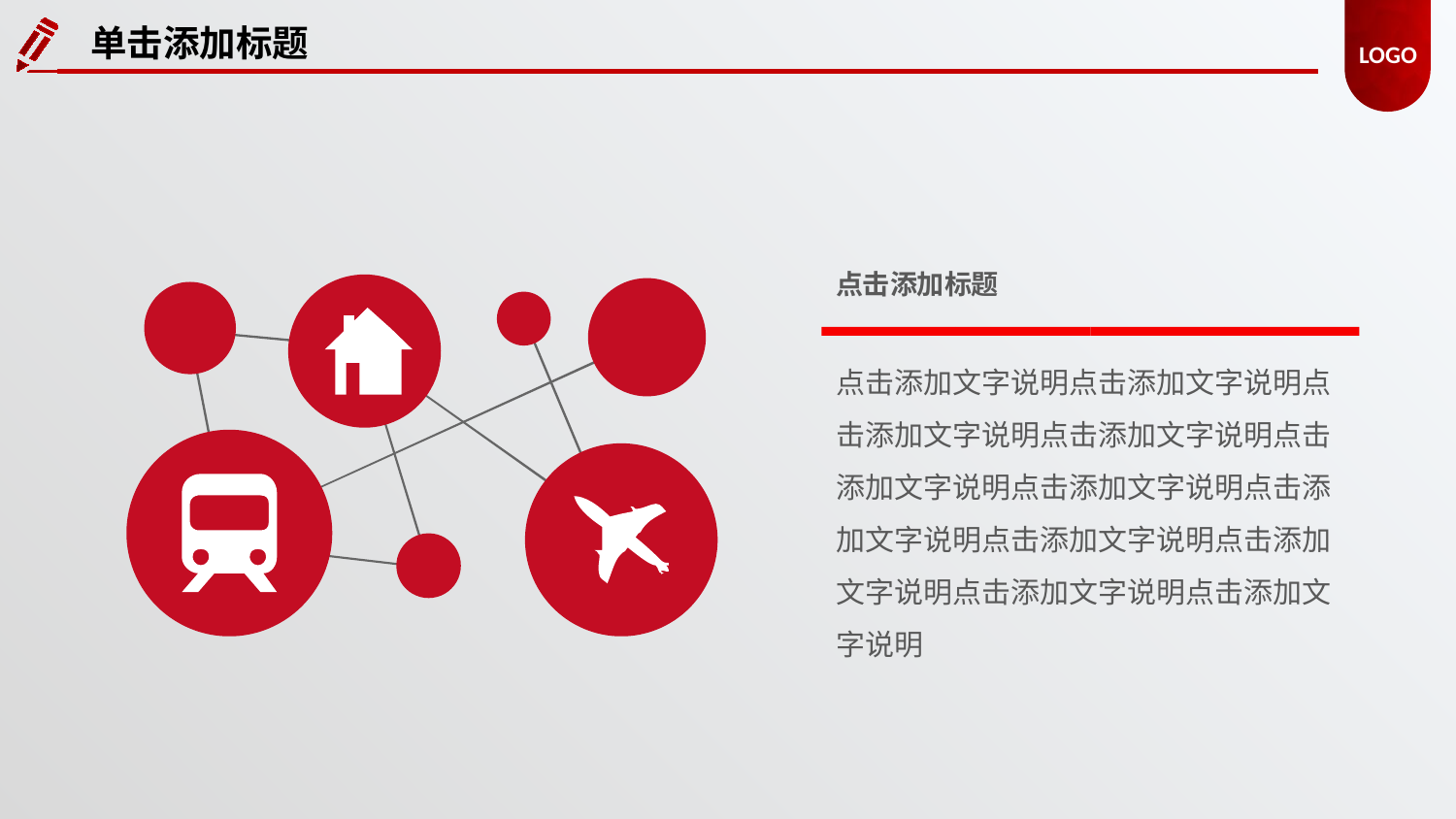

LOGO
单击添加标题

点击添加标题

点击添加文字说明点击添加文字说明点击添加文字说明点击添加文字说明点击添加文字说明点击添加文字说明点击添加文字说明点击添加文字说明点击添加文字说明点击添加文字说明点击添加文字说明